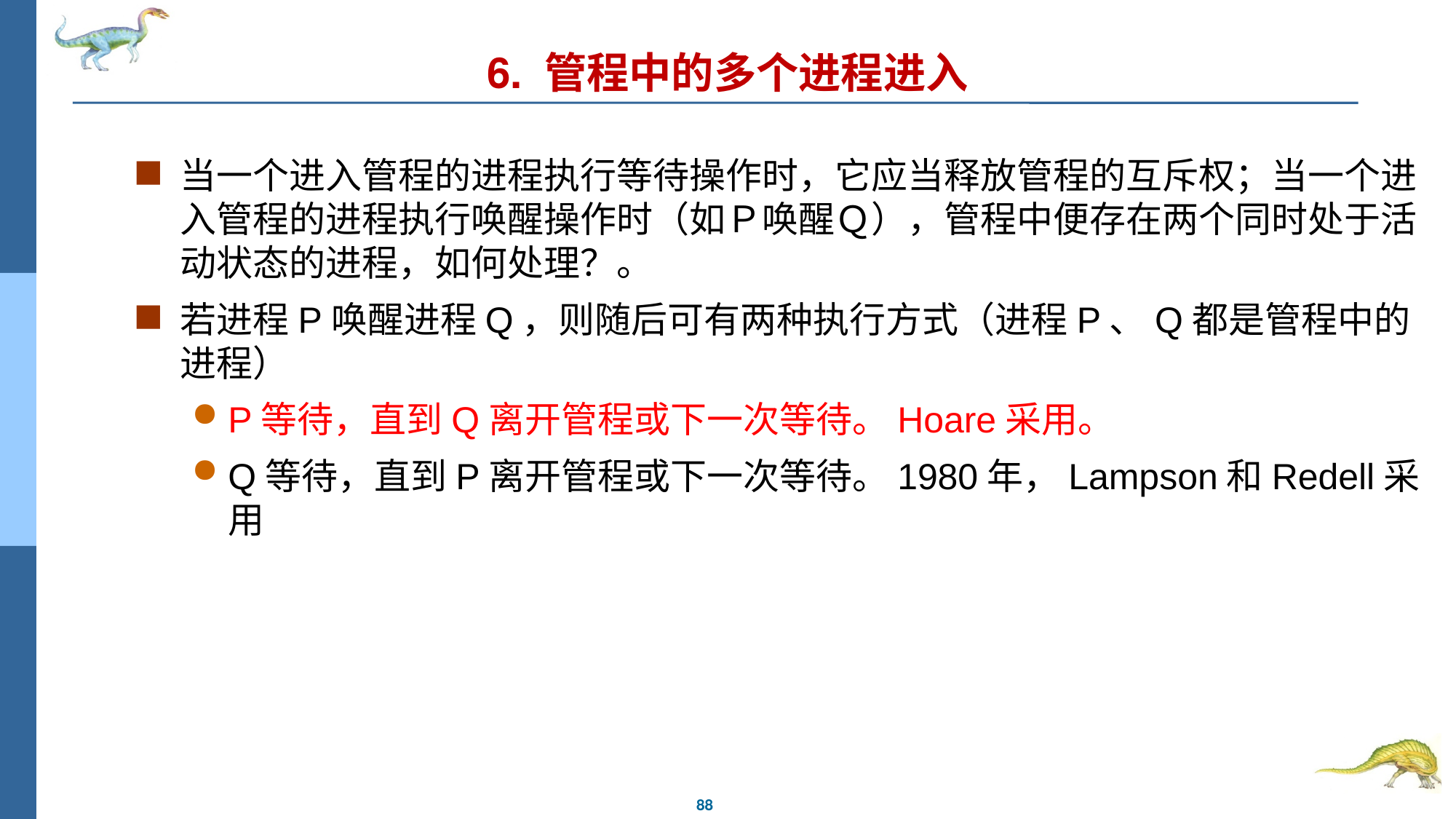

# 6. 管程中的多个进程进入
当一个进入管程的进程执行等待操作时，它应当释放管程的互斥权；当一个进入管程的进程执行唤醒操作时（如Ｐ唤醒Ｑ），管程中便存在两个同时处于活动状态的进程，如何处理？。
若进程P唤醒进程Q，则随后可有两种执行方式（进程P、Q都是管程中的进程）
P等待，直到Q离开管程或下一次等待。Hoare采用。
Q等待，直到P离开管程或下一次等待。1980年，Lampson和Redell采用